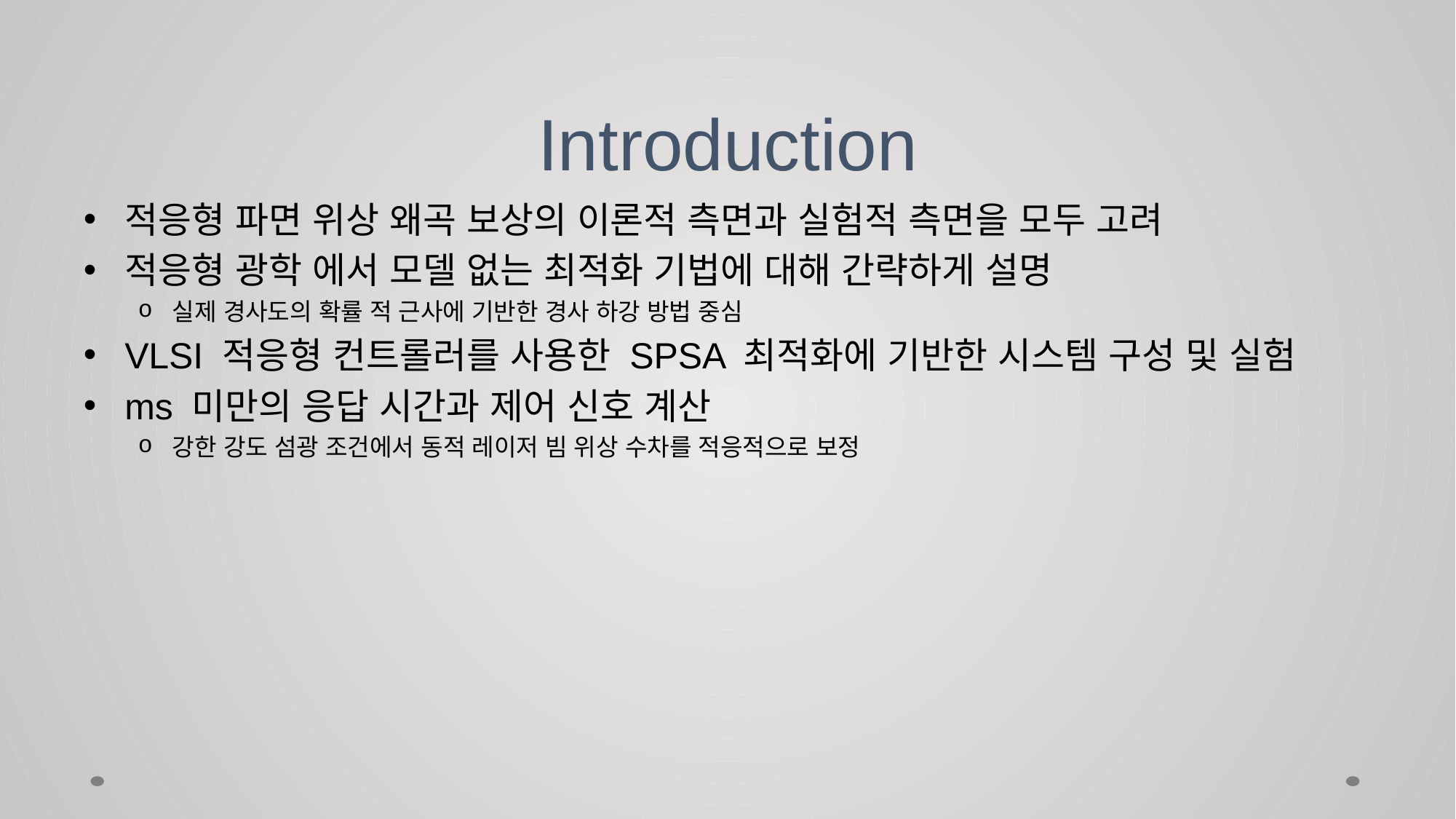

# Introduction
적응형 파면 위상 왜곡 보상의 이론적 측면과 실험적 측면을 모두 고려
적응형 광학 에서 모델 없는 최적화 기법에 대해 간략하게 설명
실제 경사도의 확률 적 근사에 기반한 경사 하강 방법 중심
VLSI 적응형 컨트롤러를 사용한 SPSA 최적화에 기반한 시스템 구성 및 실험
ms 미만의 응답 시간과 제어 신호 계산
강한 강도 섬광 조건에서 동적 레이저 빔 위상 수차를 적응적으로 보정